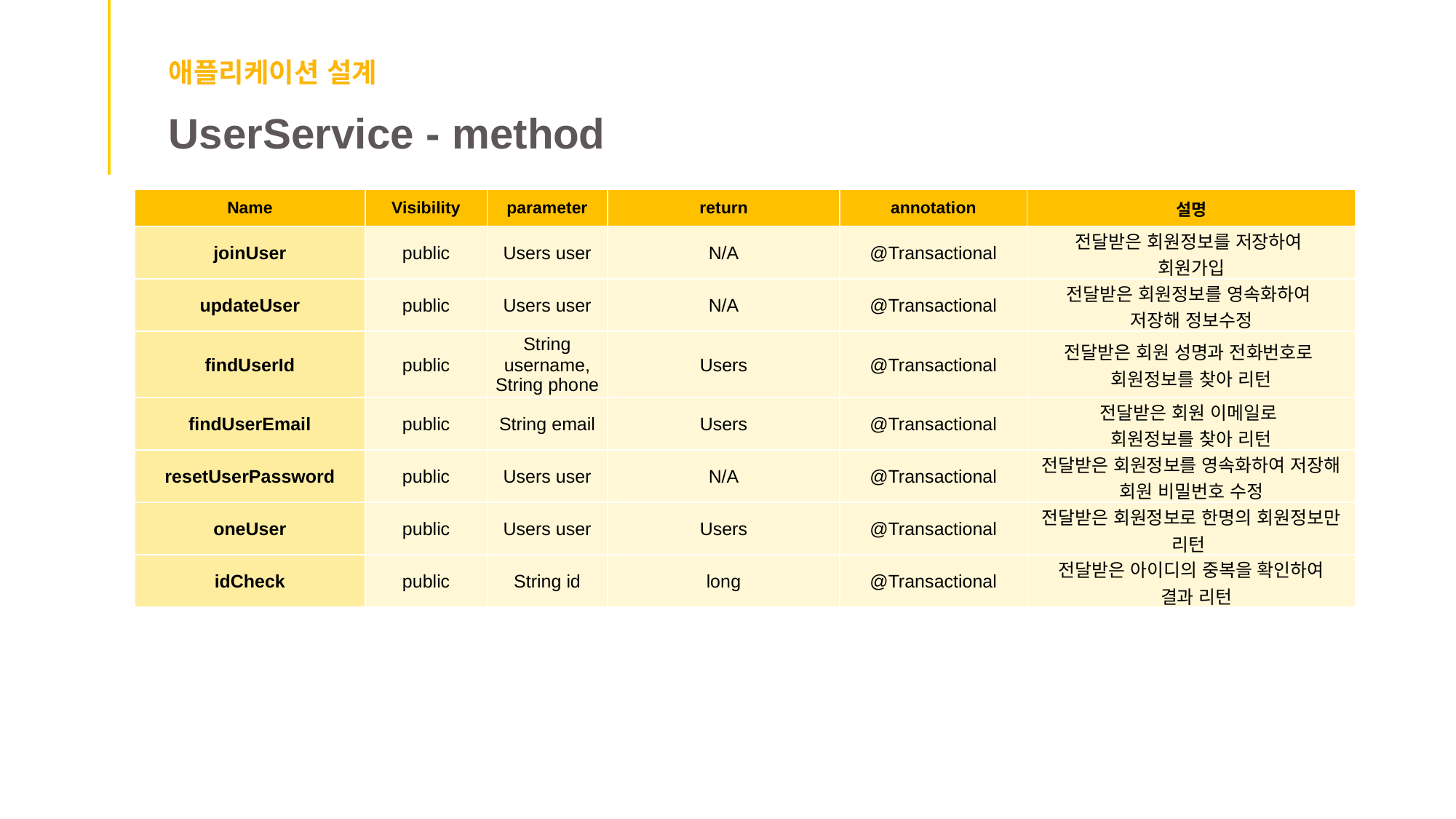

애플리케이션 설계
UserService - method
| Name | Visibility | parameter | return | annotation | 설명 |
| --- | --- | --- | --- | --- | --- |
| joinUser | public | Users user | N/A | @Transactional | 전달받은 회원정보를 저장하여 회원가입 |
| updateUser | public | Users user | N/A | @Transactional | 전달받은 회원정보를 영속화하여 저장해 정보수정 |
| findUserId | public | String username, String phone | Users | @Transactional | 전달받은 회원 성명과 전화번호로 회원정보를 찾아 리턴 |
| findUserEmail | public | String email | Users | @Transactional | 전달받은 회원 이메일로 회원정보를 찾아 리턴 |
| resetUserPassword | public | Users user | N/A | @Transactional | 전달받은 회원정보를 영속화하여 저장해 회원 비밀번호 수정 |
| oneUser | public | Users user | Users | @Transactional | 전달받은 회원정보로 한명의 회원정보만 리턴 |
| idCheck | public | String id | long | @Transactional | 전달받은 아이디의 중복을 확인하여 결과 리턴 |